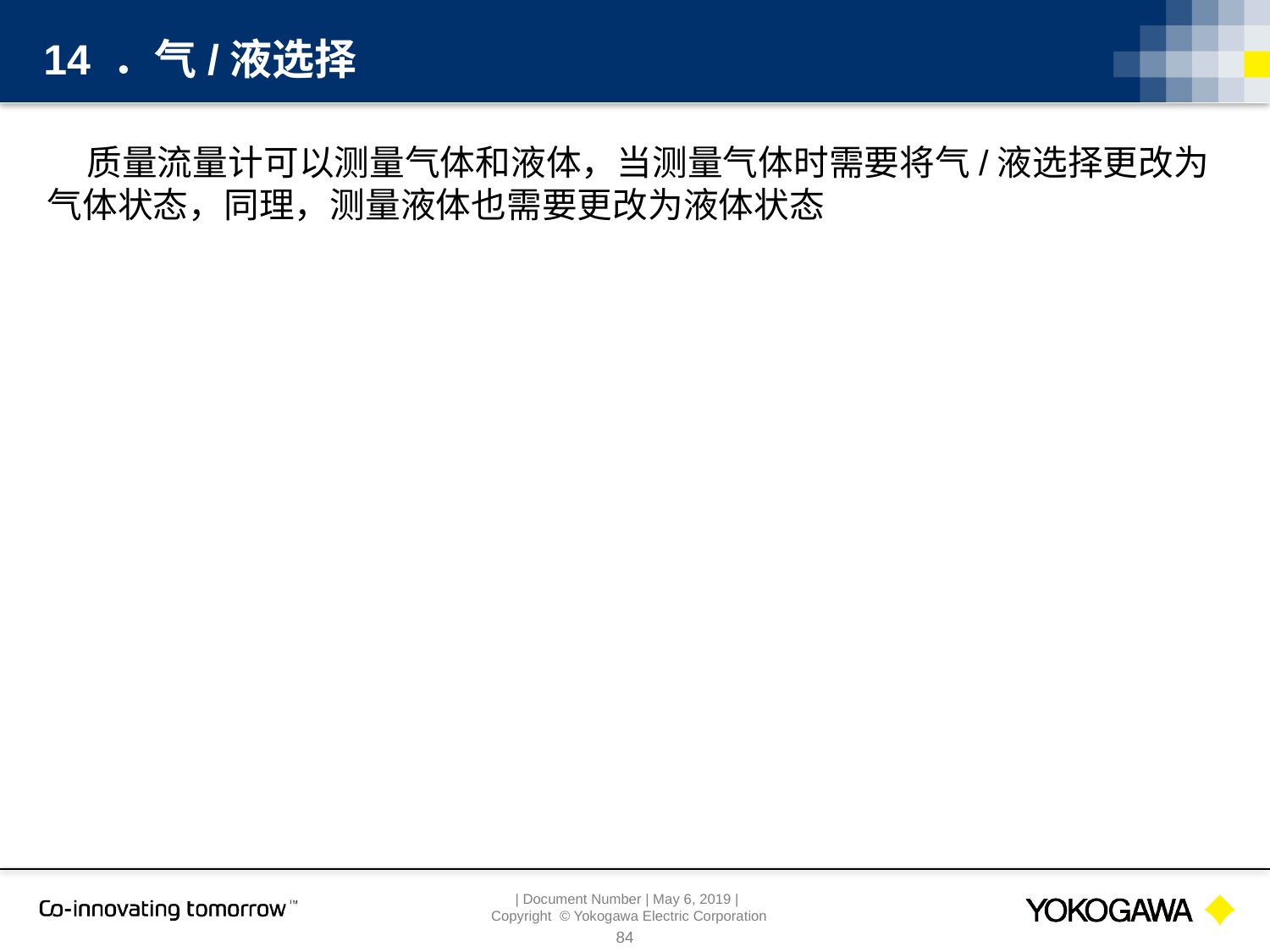

14 ．气/液选择

    质量流量计可以测量气体和液体，当测量气体时需要将气/液选择更改为气体状态，同理，测量液体也需要更改为液体状态